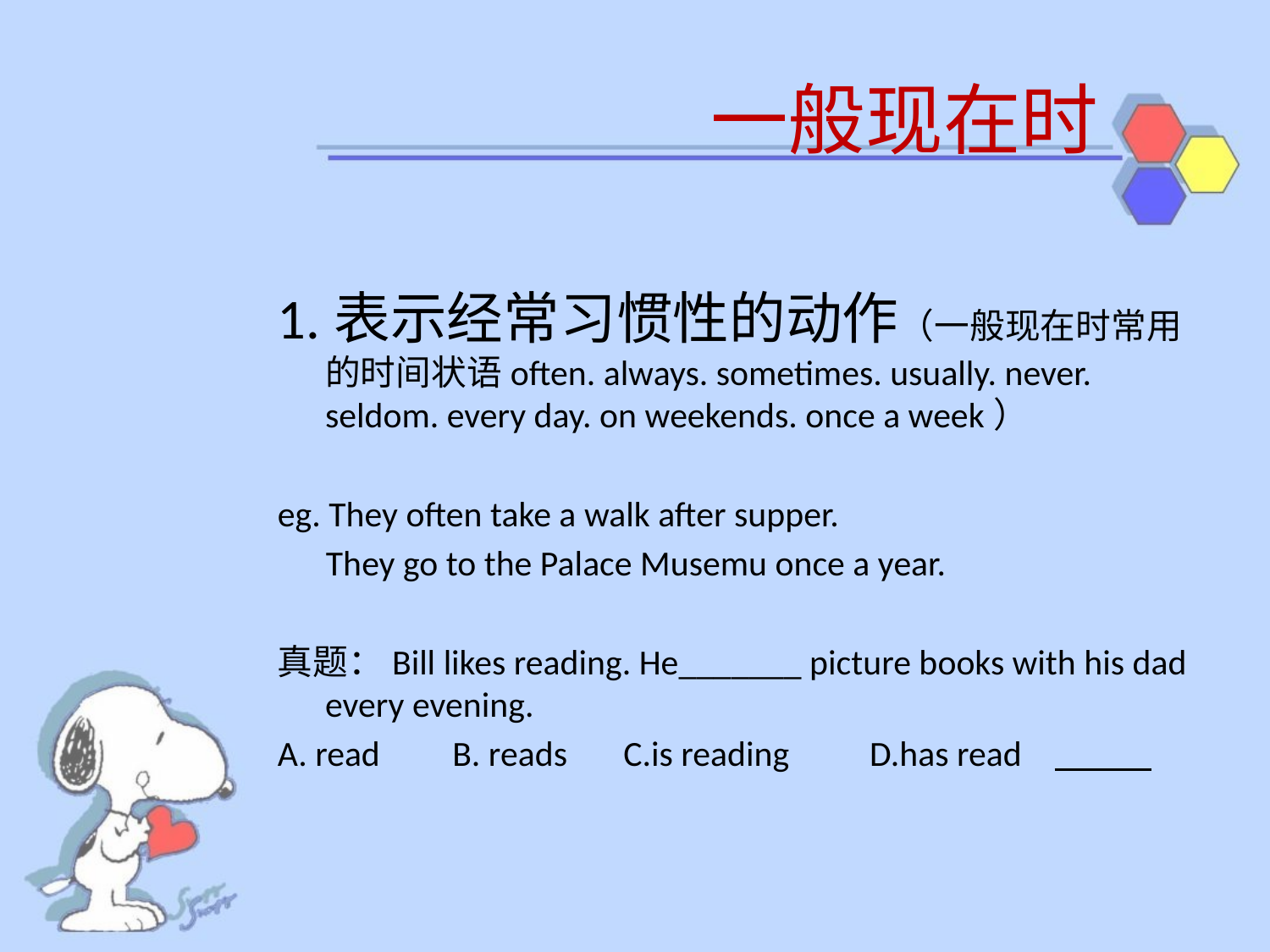

# 一般现在时
1.表示经常习惯性的动作（一般现在时常用的时间状语often. always. sometimes. usually. never. seldom. every day. on weekends. once a week）

eg. They often take a walk after supper.
      They go to the Palace Musemu once a year.

真题：Bill likes reading. He_______ picture books with his dad every evening.
A. read         B. reads       C.is reading          D.has read